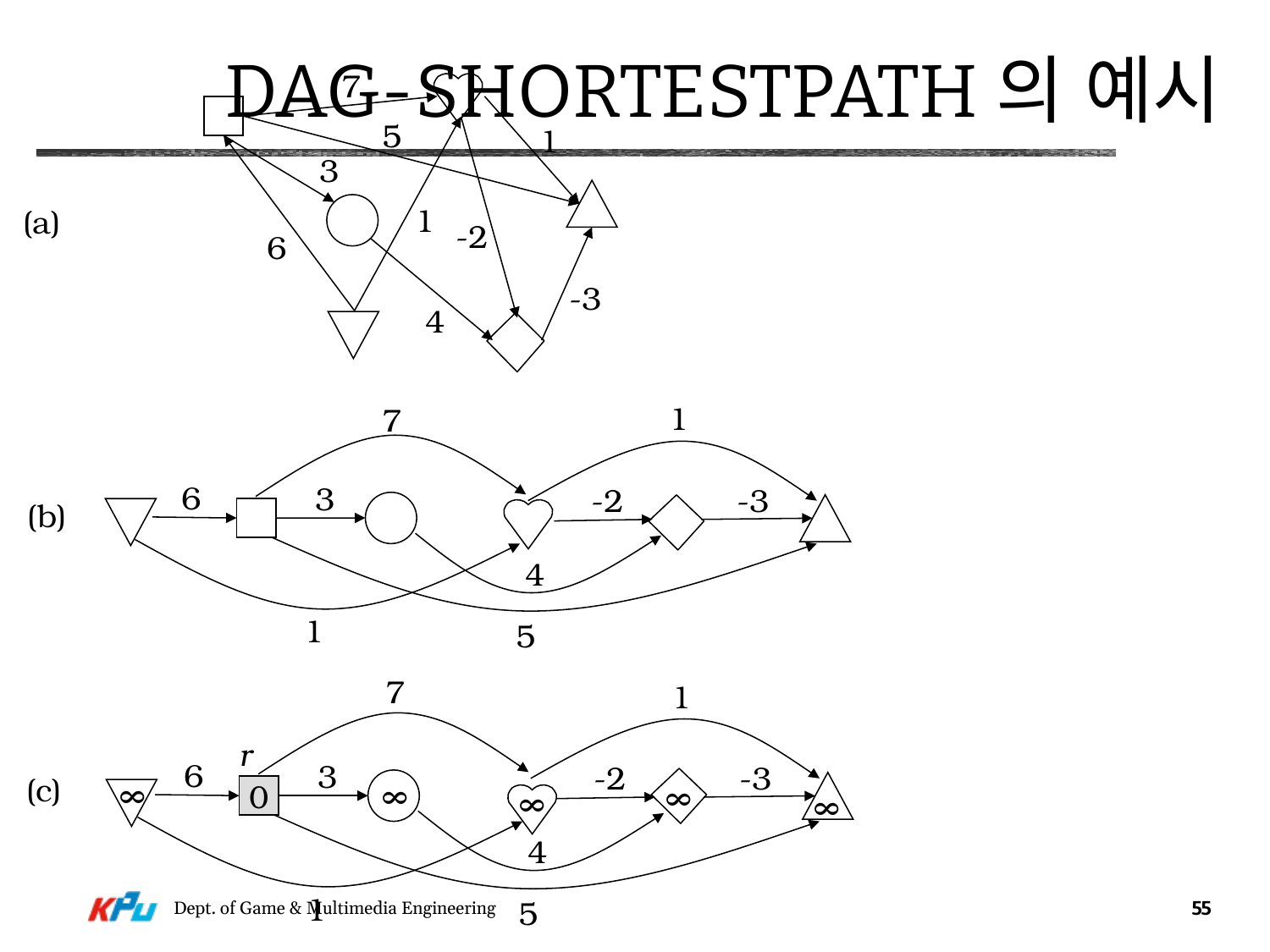

# DAG-ShortestPath의 예시
7

5
1
3

1

(a)
-2
6
-3
4

1
7

6
3
-2
-3
(b)

4
1
5
7
1

r
6
3
-2
-3
(c)
∞

∞

∞

∞

0
∞

4
Dept. of Game & Multimedia Engineering
55
1
5